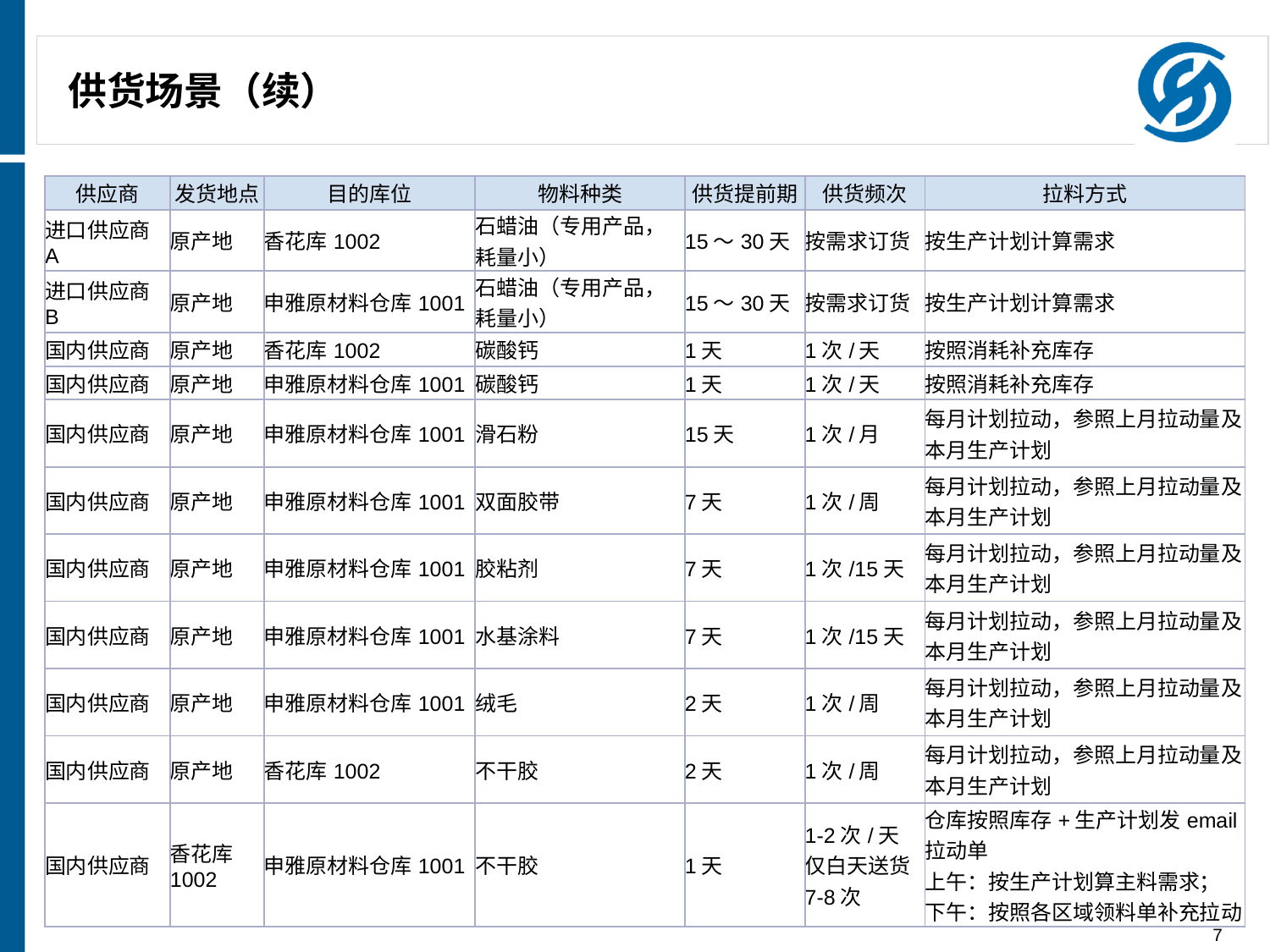

# 供货场景（续）
| 供应商 | 发货地点 | 目的库位 | 物料种类 | 供货提前期 | 供货频次 | 拉料方式 |
| --- | --- | --- | --- | --- | --- | --- |
| 进口供应商A | 原产地 | 香花库1002 | 石蜡油（专用产品，耗量小） | 15～30天 | 按需求订货 | 按生产计划计算需求 |
| 进口供应商B | 原产地 | 申雅原材料仓库1001 | 石蜡油（专用产品，耗量小） | 15～30天 | 按需求订货 | 按生产计划计算需求 |
| 国内供应商 | 原产地 | 香花库1002 | 碳酸钙 | 1天 | 1次/天 | 按照消耗补充库存 |
| 国内供应商 | 原产地 | 申雅原材料仓库1001 | 碳酸钙 | 1天 | 1次/天 | 按照消耗补充库存 |
| 国内供应商 | 原产地 | 申雅原材料仓库1001 | 滑石粉 | 15天 | 1次/月 | 每月计划拉动，参照上月拉动量及本月生产计划 |
| 国内供应商 | 原产地 | 申雅原材料仓库1001 | 双面胶带 | 7天 | 1次/周 | 每月计划拉动，参照上月拉动量及本月生产计划 |
| 国内供应商 | 原产地 | 申雅原材料仓库1001 | 胶粘剂 | 7天 | 1次/15天 | 每月计划拉动，参照上月拉动量及本月生产计划 |
| 国内供应商 | 原产地 | 申雅原材料仓库1001 | 水基涂料 | 7天 | 1次/15天 | 每月计划拉动，参照上月拉动量及本月生产计划 |
| 国内供应商 | 原产地 | 申雅原材料仓库1001 | 绒毛 | 2天 | 1次/周 | 每月计划拉动，参照上月拉动量及本月生产计划 |
| 国内供应商 | 原产地 | 香花库1002 | 不干胶 | 2天 | 1次/周 | 每月计划拉动，参照上月拉动量及本月生产计划 |
| 国内供应商 | 香花库1002 | 申雅原材料仓库1001 | 不干胶 | 1天 | 1-2次/天 仅白天送货7-8次 | 仓库按照库存+生产计划发email拉动单 上午：按生产计划算主料需求； 下午：按照各区域领料单补充拉动 |
7